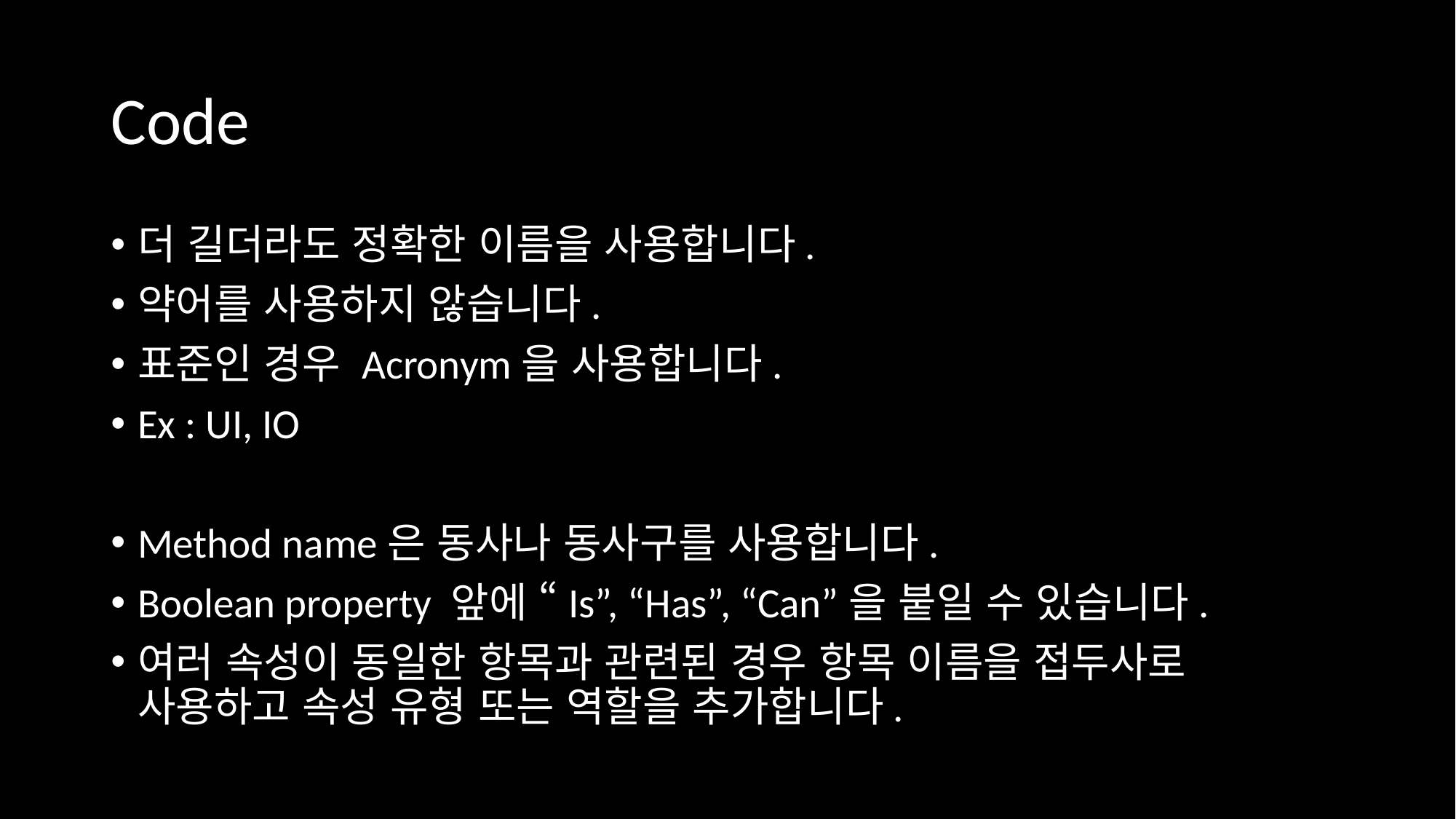

# Code
더 길더라도 정확한 이름을 사용합니다.
약어를 사용하지 않습니다.
표준인 경우 Acronym을 사용합니다.
Ex : UI, IO

Method name은 동사나 동사구를 사용합니다.
Boolean property 앞에 “Is”, “Has”, “Can”을 붙일 수 있습니다.
여러 속성이 동일한 항목과 관련된 경우 항목 이름을 접두사로 사용하고 속성 유형 또는 역할을 추가합니다.